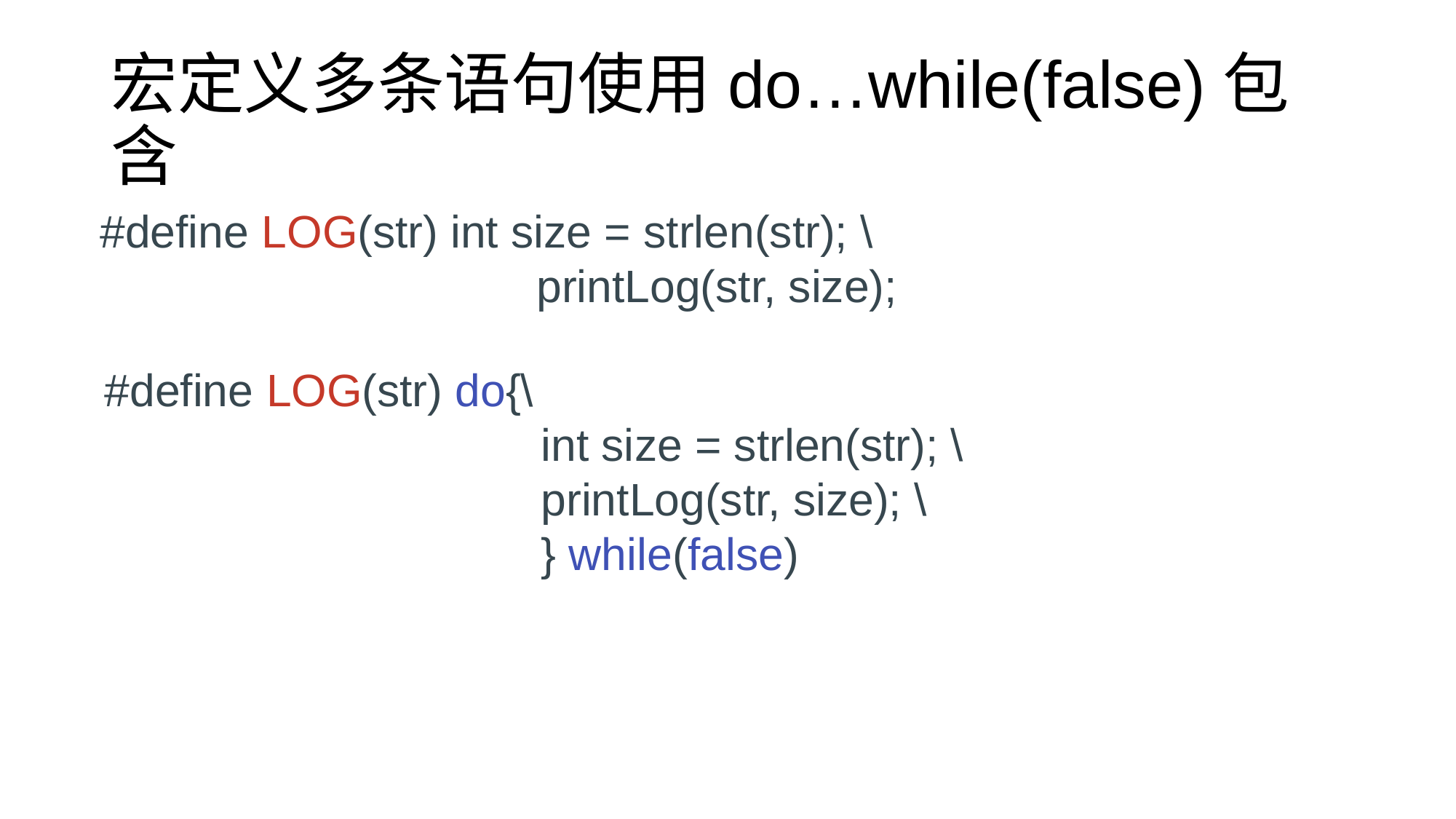

# 宏定义多条语句使用do…while(false)包含
#define LOG(str) int size = strlen(str); \
				printLog(str, size);
#define LOG(str) do{\
				int size = strlen(str); \
				printLog(str, size); \
				} while(false)